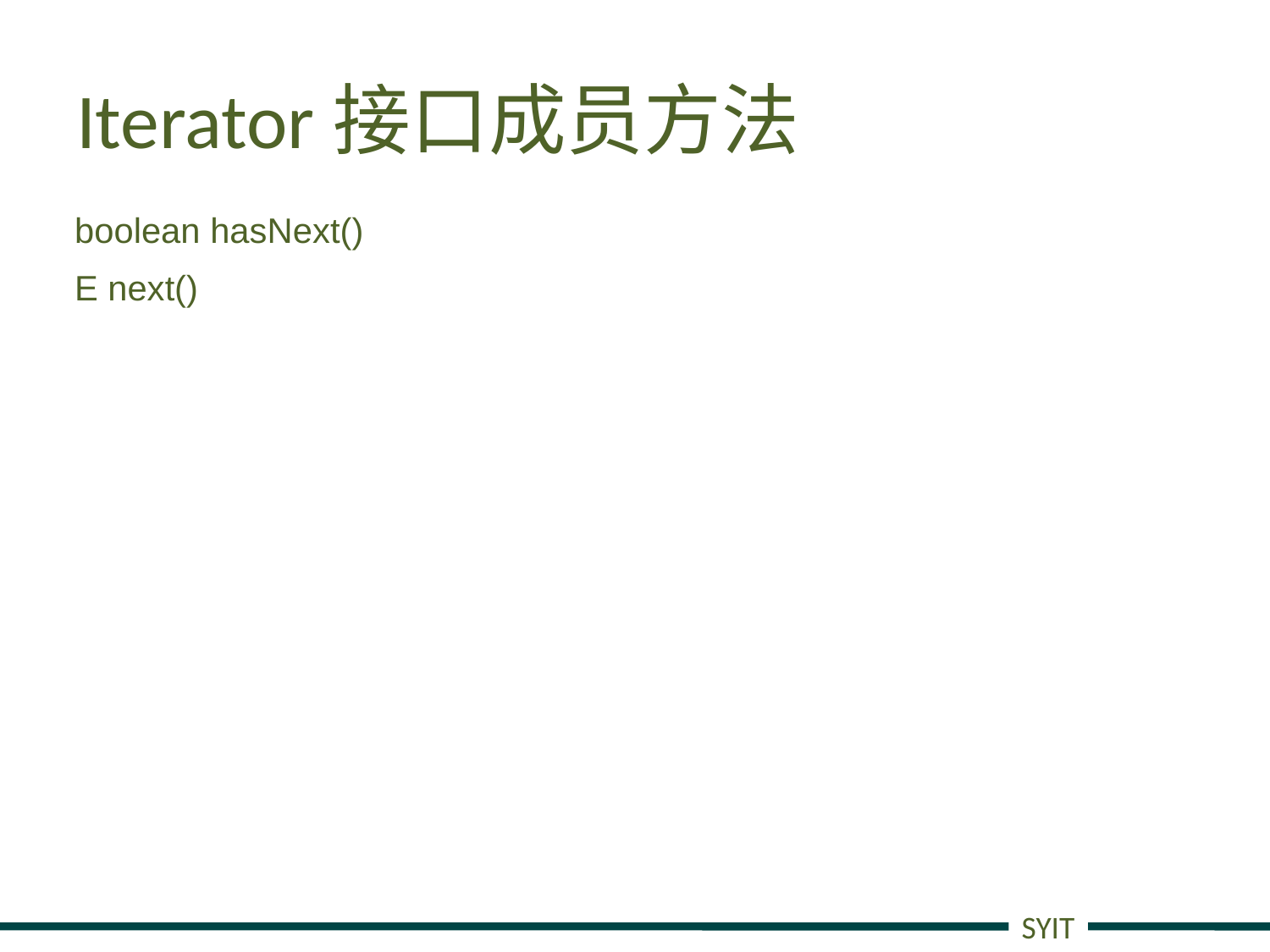

# Iterator接口成员方法
boolean hasNext()
E next()

SYIT